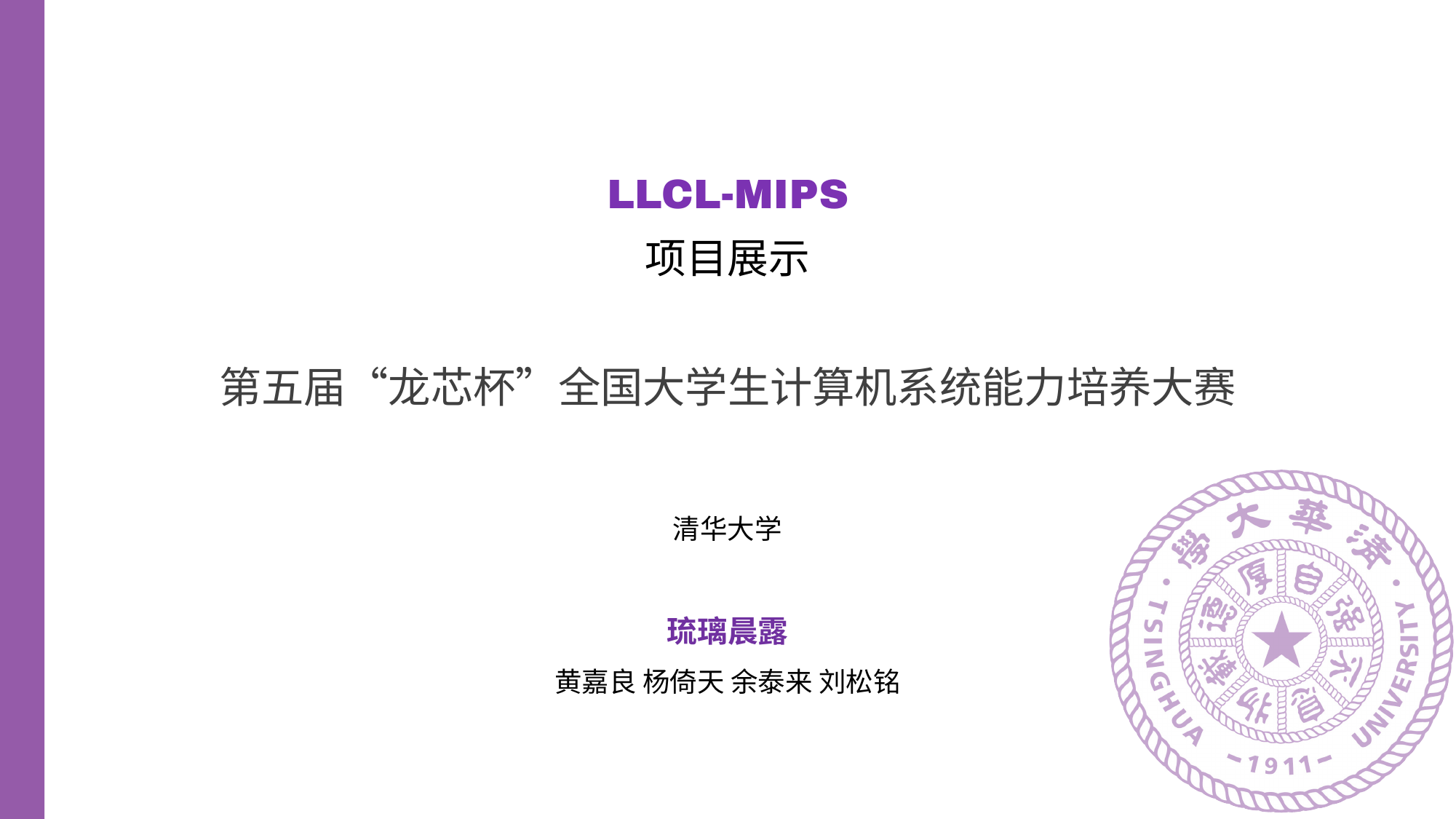

# LLCL-MIPS 项目展示
第五届“龙芯杯”全国大学生计算机系统能力培养大赛
清华大学

琉璃晨露
黄嘉良 杨倚天 余泰来 刘松铭